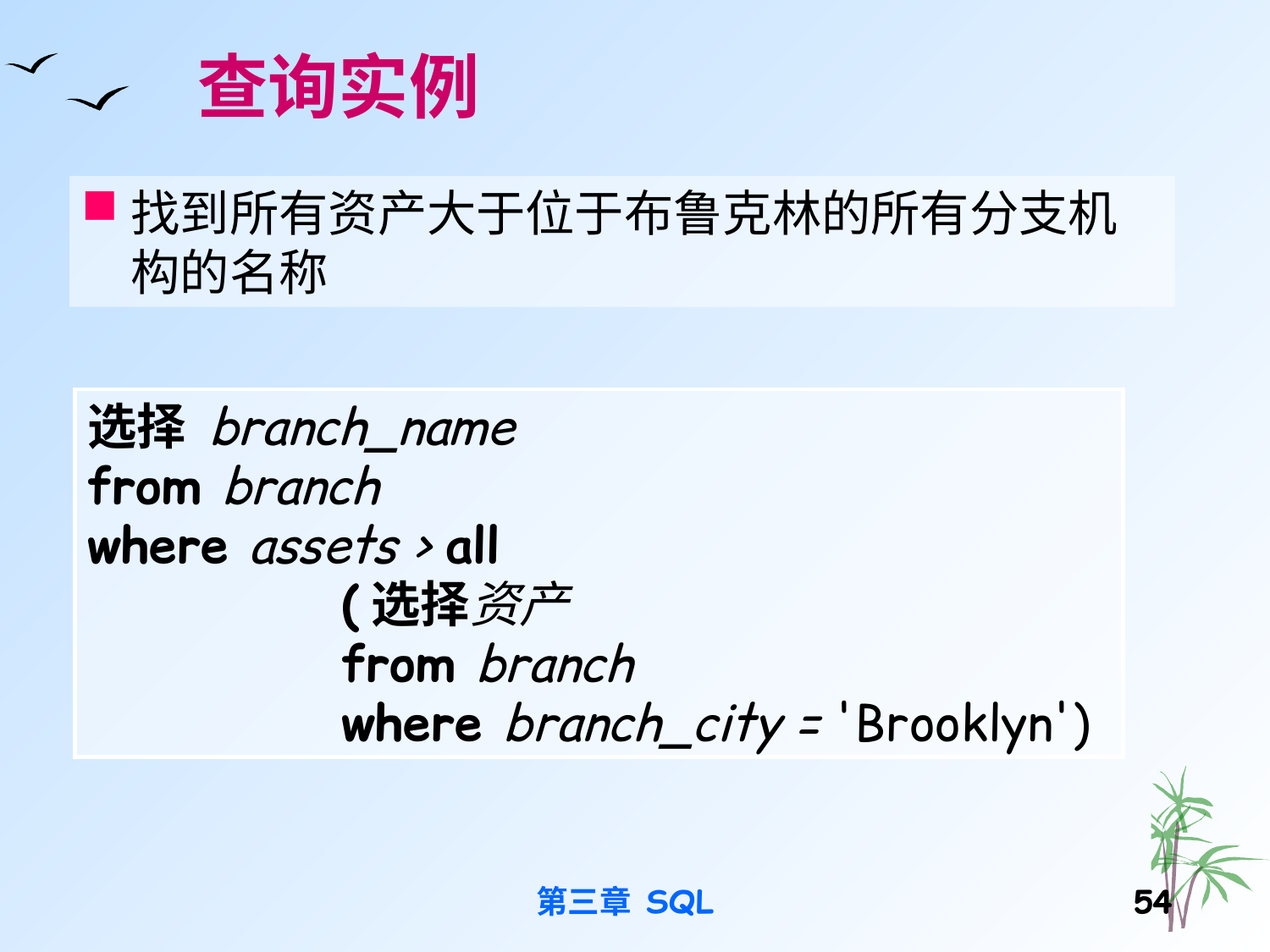

查询实例
找到所有资产大于位于布鲁克林的所有分支机构的名称
选择 branch_name
from branch
where assets > all
		(选择资产
		from branch
		where branch_city = 'Brooklyn')
第三章 SQL
54